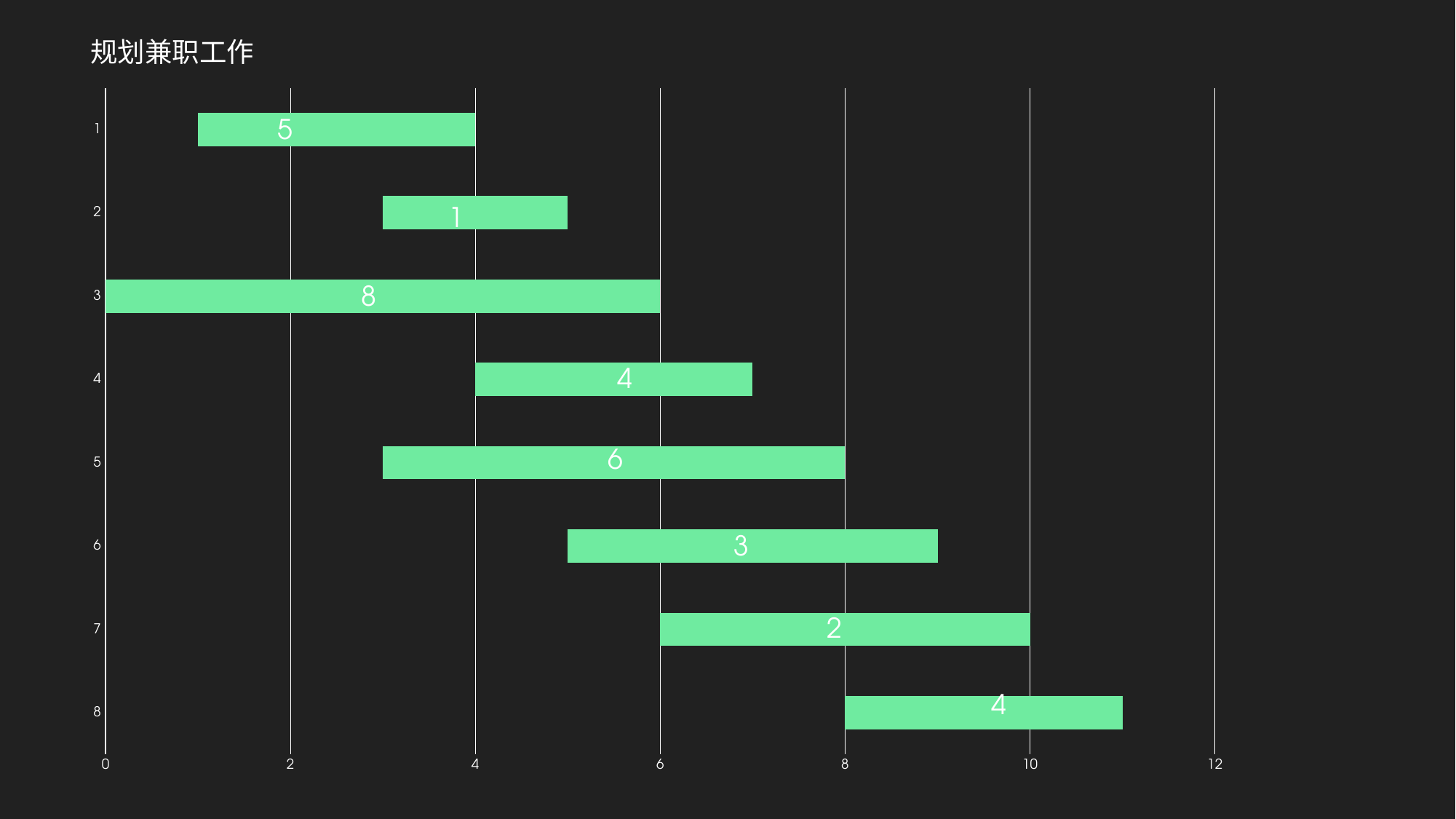

规划兼职工作

### Chart

| Category | Series 1 | Series 2 | Series 3 |  |  |
|---|---|---|---|---|---|
| 8 | 8.0 | 3.0 | 0.0 | None | None |
| 7 | 6.0 | 4.0 | 0.0 | None | None |
| 6 | 5.0 | 4.0 | 0.0 | None | None |
| 5 | 3.0 | 5.0 | 0.0 | None | None |
| 4 | 4.0 | 3.0 | 0.0 | None | None |
| 3 | 0.0 | 6.0 | 0.0 | None | None |
| 2 | 3.0 | 2.0 | 0.0 | None | None |
| 1 | 1.0 | 3.0 | 0.0 | None | None |
5
1
8
4
6
3
2
4